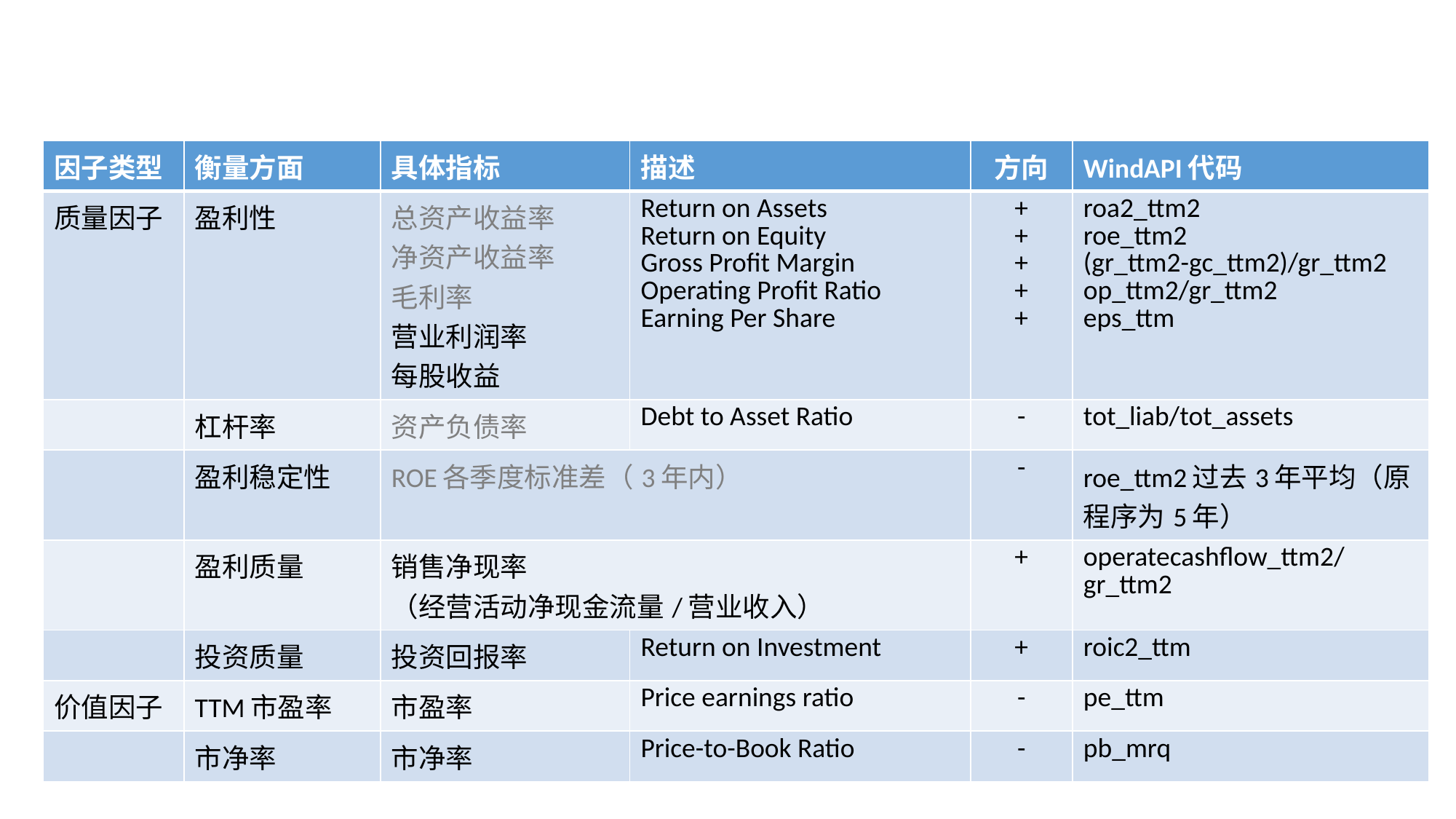

| 因子类型 | 衡量方面 | 具体指标 | 描述 | 方向 | WindAPI代码 |
| --- | --- | --- | --- | --- | --- |
| 质量因子 | 盈利性 | 总资产收益率 净资产收益率 毛利率 营业利润率 每股收益 | Return on Assets Return on Equity Gross Profit Margin Operating Profit Ratio Earning Per Share | + + + + + | roa2\_ttm2 roe\_ttm2 (gr\_ttm2-gc\_ttm2)/gr\_ttm2 op\_ttm2/gr\_ttm2 eps\_ttm |
|  | 杠杆率 | 资产负债率 | Debt to Asset Ratio | - | tot\_liab/tot\_assets |
|  | 盈利稳定性 | ROE各季度标准差（3年内） |  | - | roe\_ttm2过去3年平均（原程序为5年） |
|  | 盈利质量 | 销售净现率 （经营活动净现金流量/营业收入） |  | + | operatecashflow\_ttm2/gr\_ttm2 |
|  | 投资质量 | 投资回报率 | Return on Investment | + | roic2\_ttm |
| 价值因子 | TTM市盈率 | 市盈率 | Price earnings ratio | - | pe\_ttm |
|  | 市净率 | 市净率 | Price-to-Book Ratio | - | pb\_mrq |